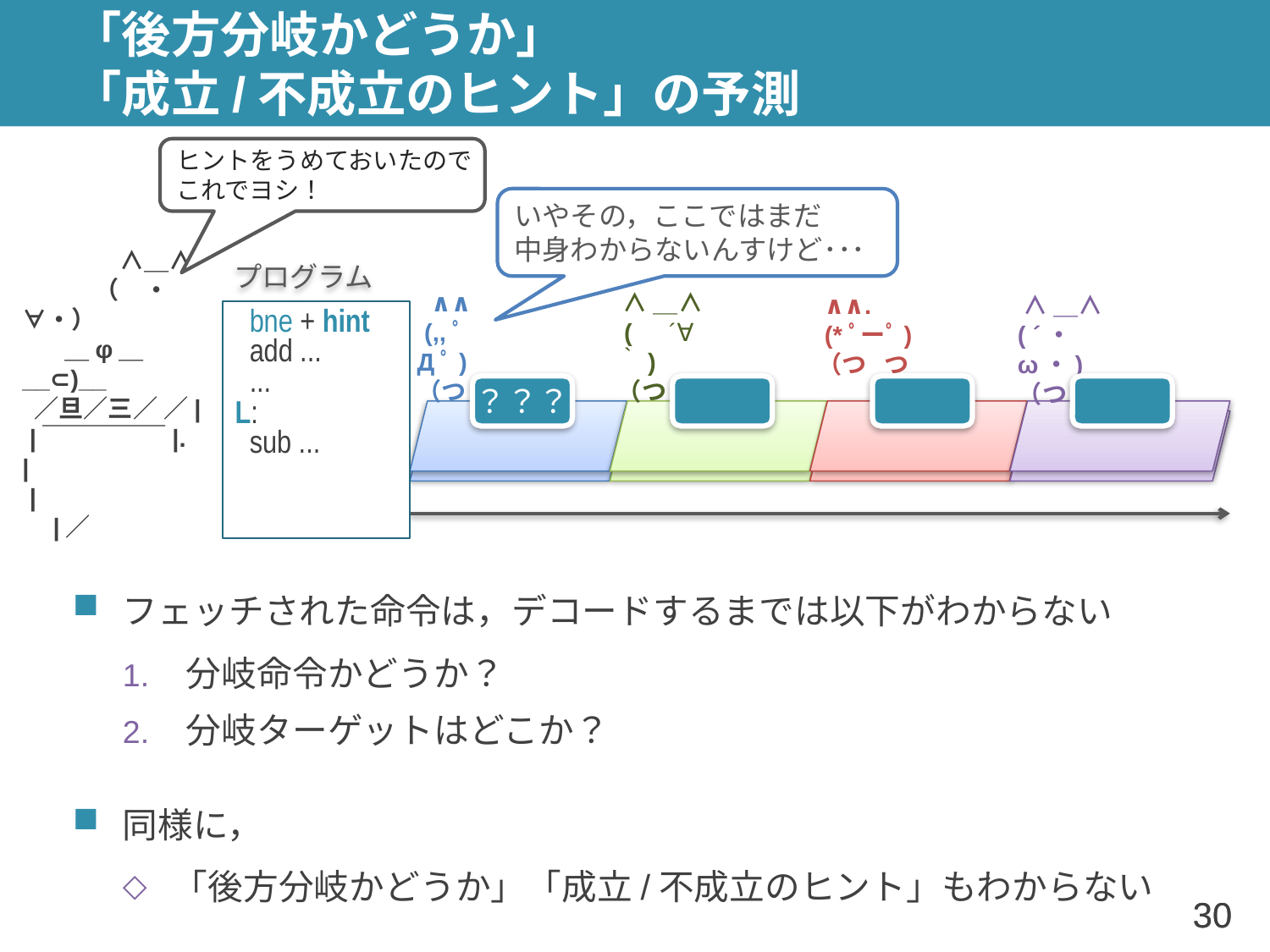

# 「後方分岐かどうか」 「成立/不成立のヒント」の予測
ヒントをうめておいたので
これでヨシ！
いやその，ここではまだ
中身わからないんすけど･･･
 　 　 　∧＿∧
　 　   （　・∀・）
 　 ＿φ＿__⊂)__
 ／旦／三／ ／|
 |￣￣￣￣￣|.　|
 | 　　　　　　　|／
プログラム
  ∧∧
 (,,ﾟДﾟ)
（つ   つ
 ∧＿∧
 (　´∀｀)
（つ    つ
 ∧∧.
 (*ﾟーﾟ)（つ   つ
 ∧＿∧
( ´・ω・)（つ    つ
  bne + hint
  add ...
  ...
L:
  sub ...
？？？

フェッチされた命令は，デコードするまでは以下がわからない
分岐命令かどうか？
分岐ターゲットはどこか？
同様に，
「後方分岐かどうか」「成立/不成立のヒント」もわからない